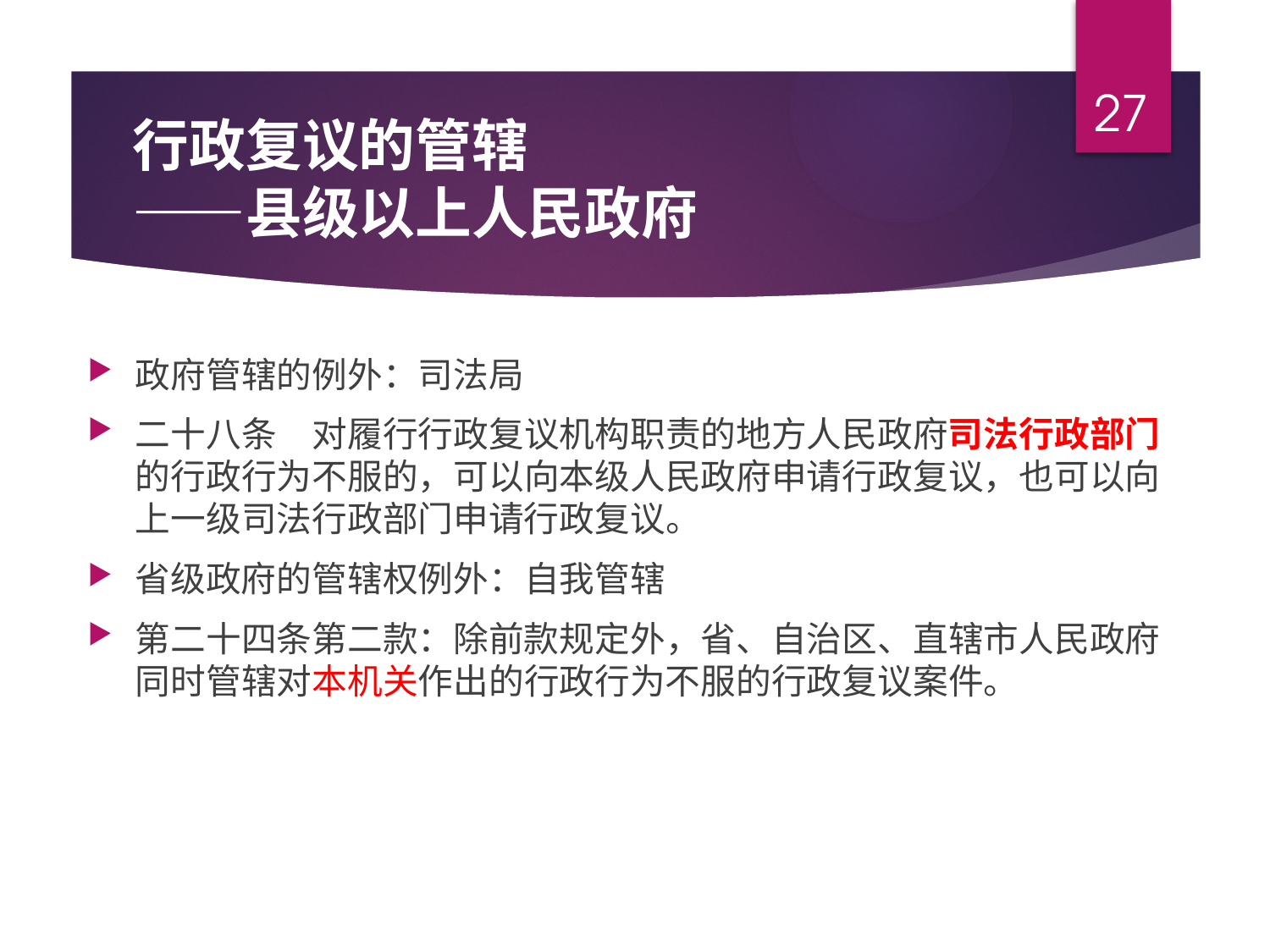

27
# 行政复议的管辖 ——县级以上人民政府
政府管辖的例外：司法局
二十八条　对履行行政复议机构职责的地方人民政府司法行政部门的行政行为不服的，可以向本级人民政府申请行政复议，也可以向上一级司法行政部门申请行政复议。
省级政府的管辖权例外：自我管辖
第二十四条第二款：除前款规定外，省、自治区、直辖市人民政府同时管辖对本机关作出的行政行为不服的行政复议案件。